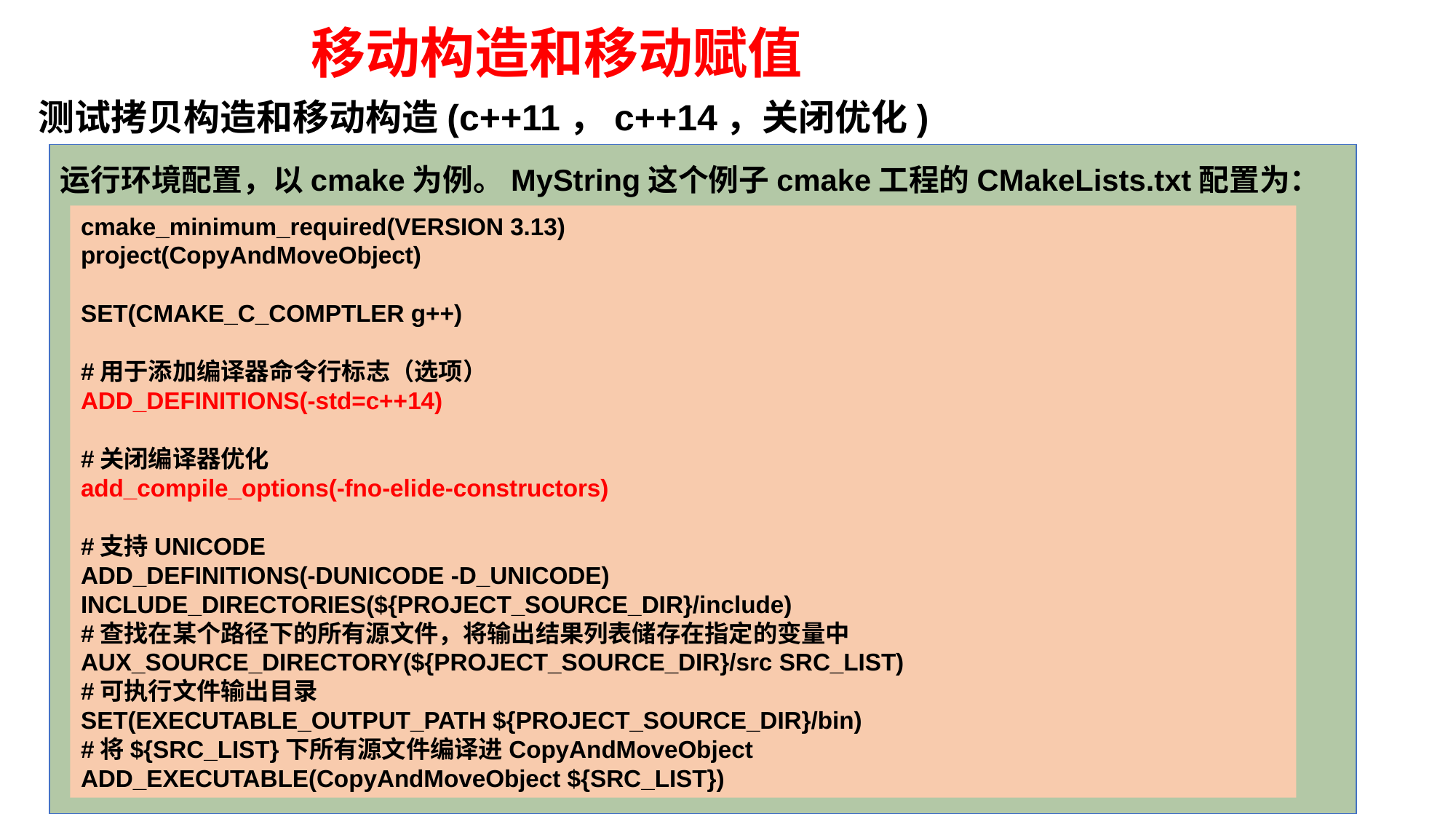

# 移动构造和移动赋值
测试拷贝构造和移动构造(c++11，c++14，关闭优化)
运行环境配置，以cmake为例。MyString这个例子cmake工程的CMakeLists.txt配置为：
cmake_minimum_required(VERSION 3.13)
project(CopyAndMoveObject)

SET(CMAKE_C_COMPTLER g++)

#用于添加编译器命令行标志（选项）
ADD_DEFINITIONS(-std=c++14)

#关闭编译器优化
add_compile_options(-fno-elide-constructors)

#支持UNICODE
ADD_DEFINITIONS(-DUNICODE -D_UNICODE)
INCLUDE_DIRECTORIES(${PROJECT_SOURCE_DIR}/include)
#查找在某个路径下的所有源文件，将输出结果列表储存在指定的变量中
AUX_SOURCE_DIRECTORY(${PROJECT_SOURCE_DIR}/src SRC_LIST)
#可执行文件输出目录
SET(EXECUTABLE_OUTPUT_PATH ${PROJECT_SOURCE_DIR}/bin)
#将${SRC_LIST}下所有源文件编译进CopyAndMoveObject
ADD_EXECUTABLE(CopyAndMoveObject ${SRC_LIST})